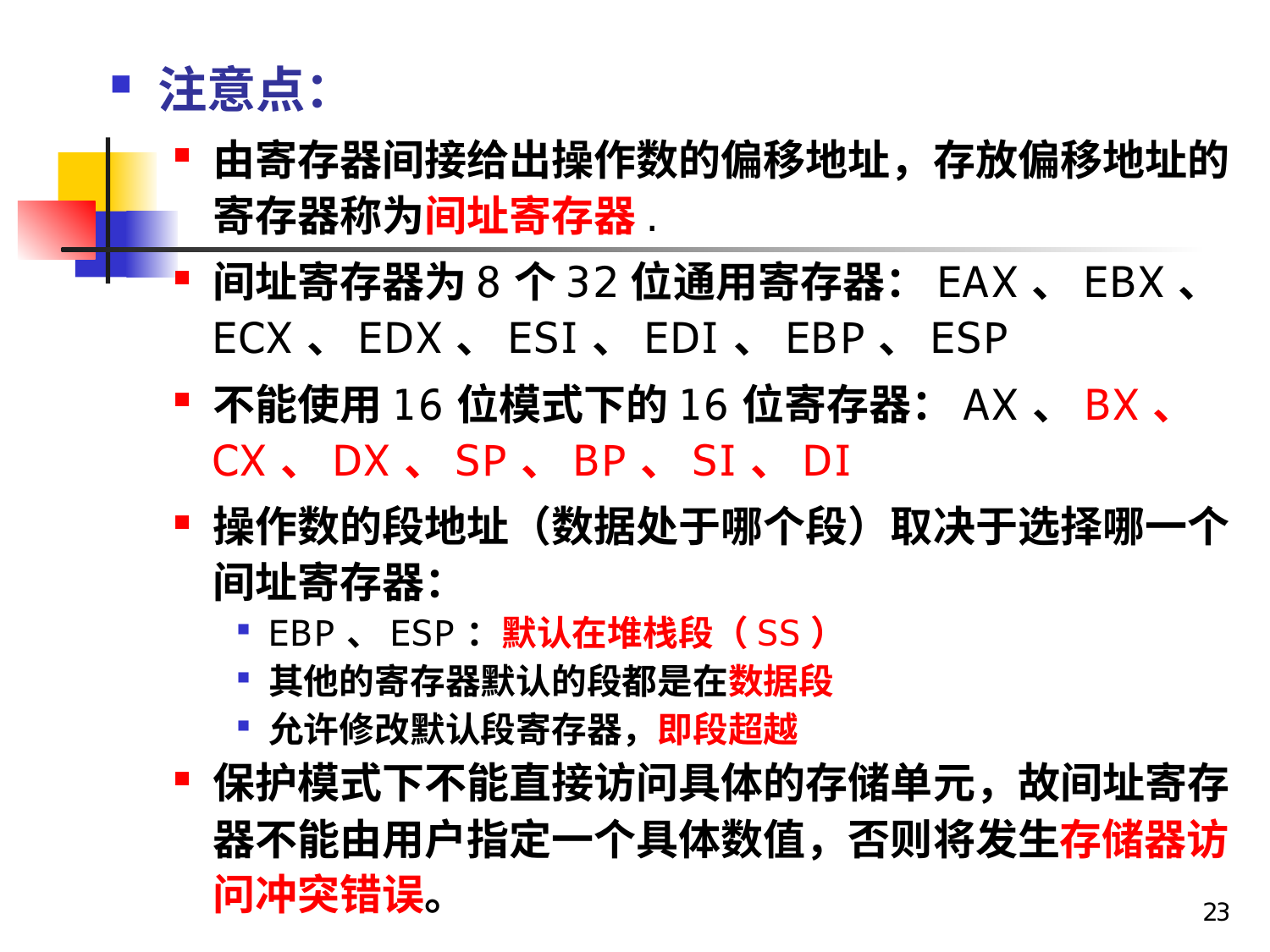

注意点：
由寄存器间接给出操作数的偏移地址，存放偏移地址的寄存器称为间址寄存器.
间址寄存器为8个32位通用寄存器：EAX、EBX、ECX、EDX、ESI、EDI、EBP、ESP
不能使用16位模式下的16位寄存器：AX、BX、CX、DX、SP、BP、SI、DI
操作数的段地址（数据处于哪个段）取决于选择哪一个间址寄存器：
EBP、ESP：默认在堆栈段（SS）
其他的寄存器默认的段都是在数据段
允许修改默认段寄存器，即段超越
保护模式下不能直接访问具体的存储单元，故间址寄存器不能由用户指定一个具体数值，否则将发生存储器访问冲突错误。
23